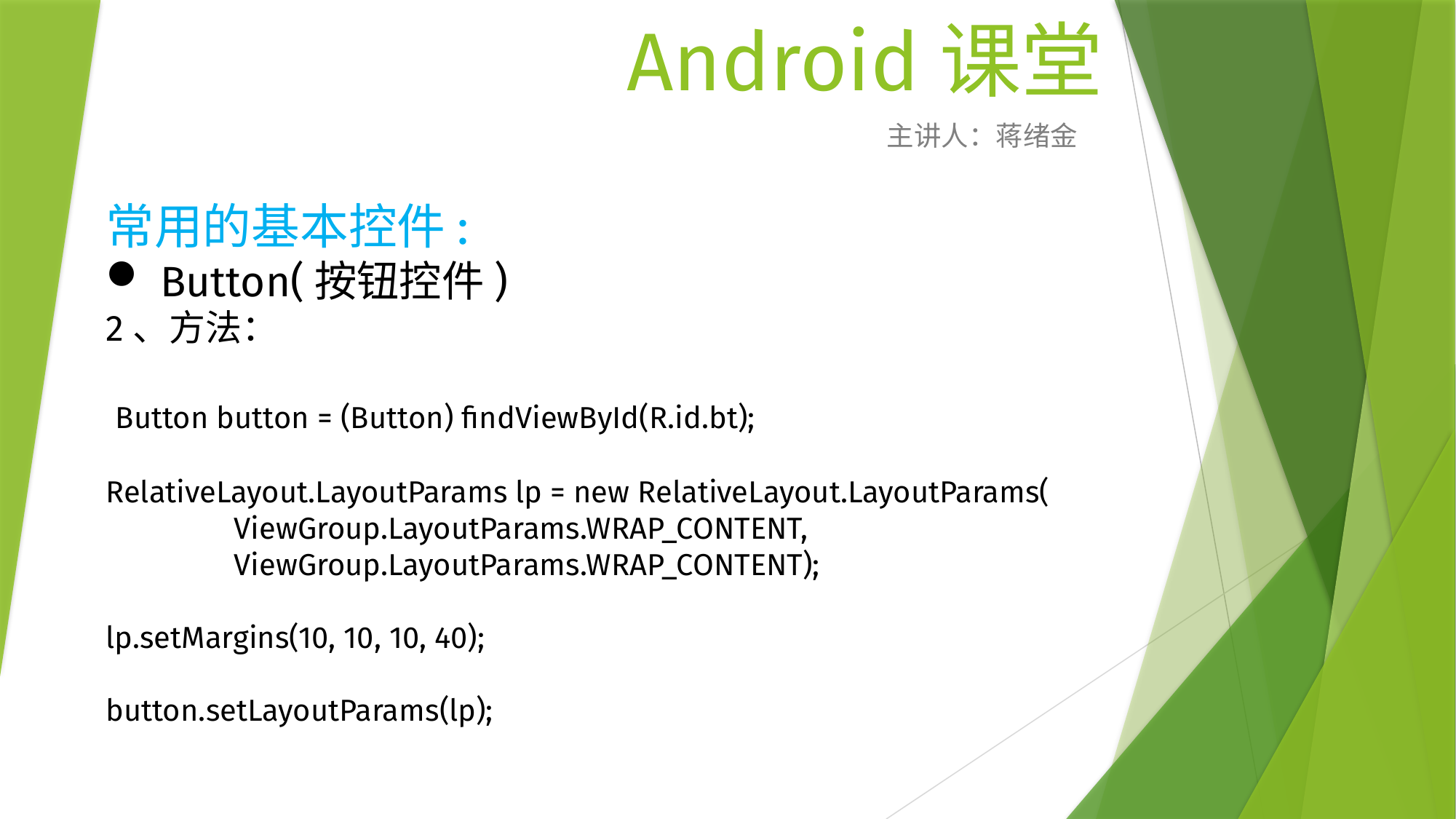

# Android课堂
主讲人：蒋绪金
常用的基本控件:
Button(按钮控件)
2、方法：

 Button button = (Button) findViewById(R.id.bt);

RelativeLayout.LayoutParams lp = new RelativeLayout.LayoutParams(
                ViewGroup.LayoutParams.WRAP_CONTENT,
                ViewGroup.LayoutParams.WRAP_CONTENT);

lp.setMargins(10, 10, 10, 40);

button.setLayoutParams(lp);